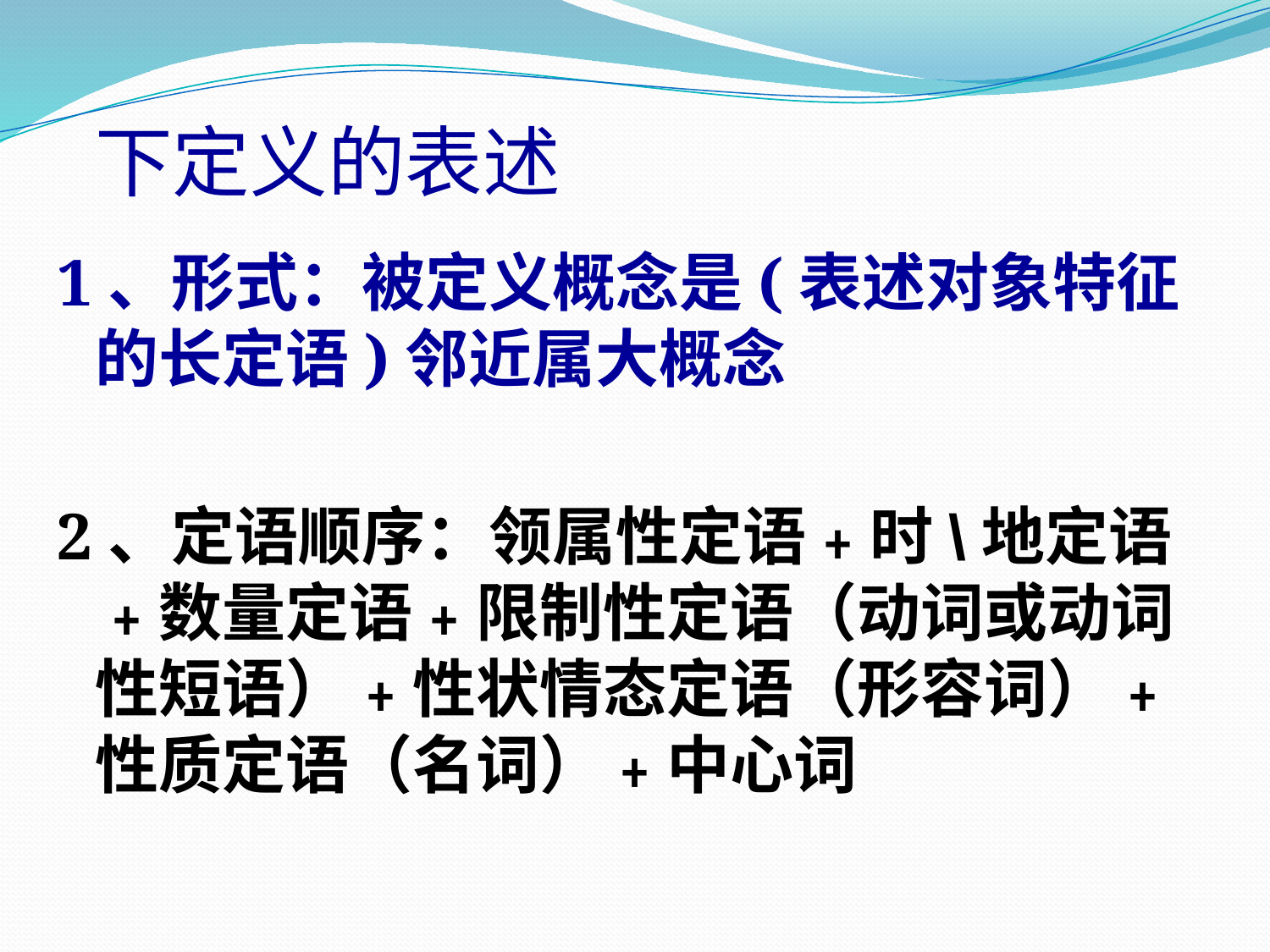

# 下定义的表述
1、形式：被定义概念是(表述对象特征的长定语)邻近属大概念

2、定语顺序：领属性定语﹢时\地定语﹢数量定语﹢限制性定语（动词或动词性短语）﹢性状情态定语（形容词）﹢性质定语（名词）﹢中心词